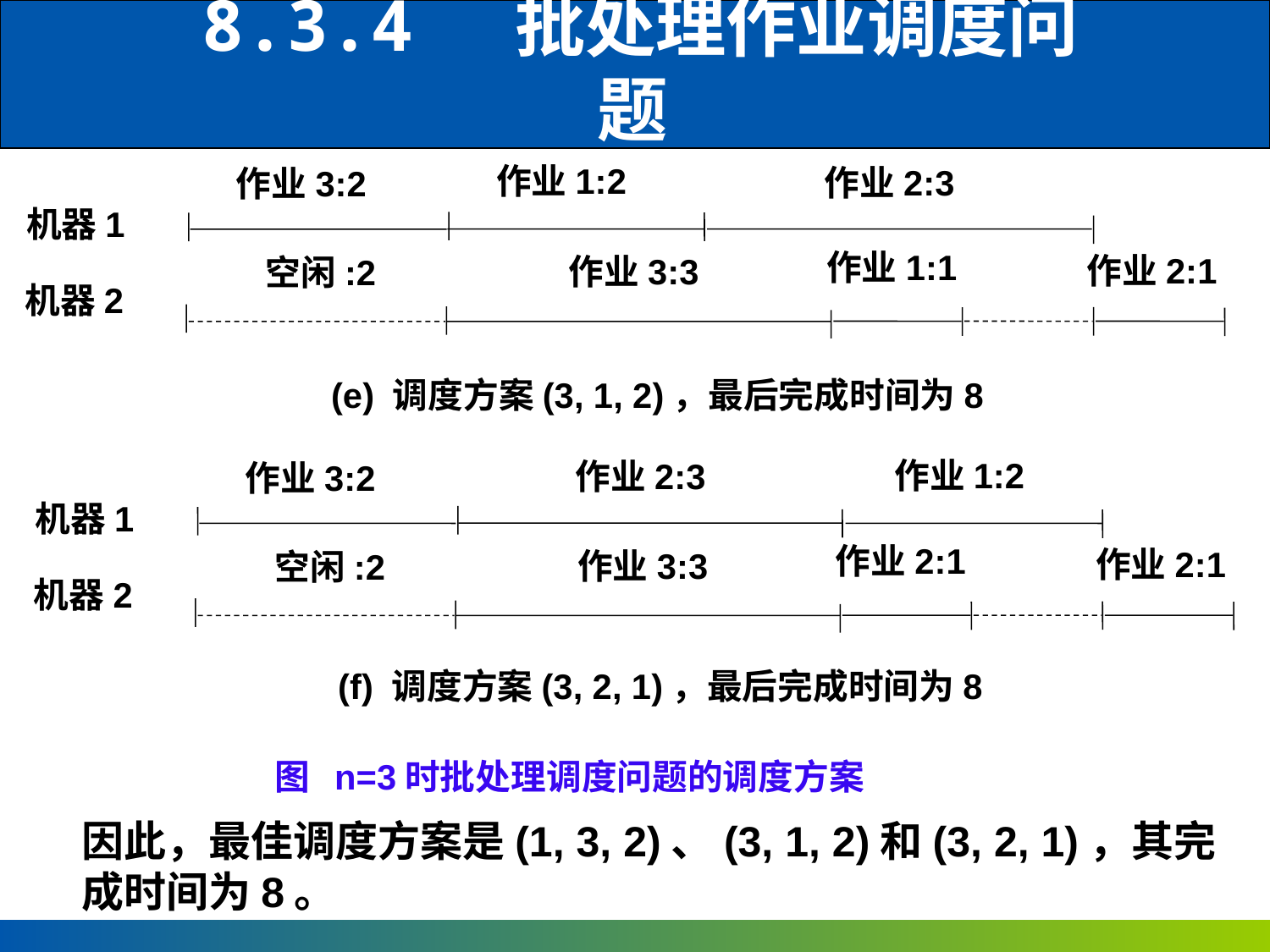

8.3.4  批处理作业调度问题
作业1:2
作业2:3
作业3:2
机器1

作业1:1
作业2:1
作业3:3
空闲:2
机器2

(e) 调度方案(3, 1, 2)，最后完成时间为8
作业1:2
作业2:3
作业3:2
机器1

作业2:1
作业2:1
作业3:3
空闲:2
机器2

(f) 调度方案(3, 2, 1)，最后完成时间为8
图  n=3时批处理调度问题的调度方案
因此，最佳调度方案是(1, 3, 2)、(3, 1, 2)和(3, 2, 1)，其完成时间为8。